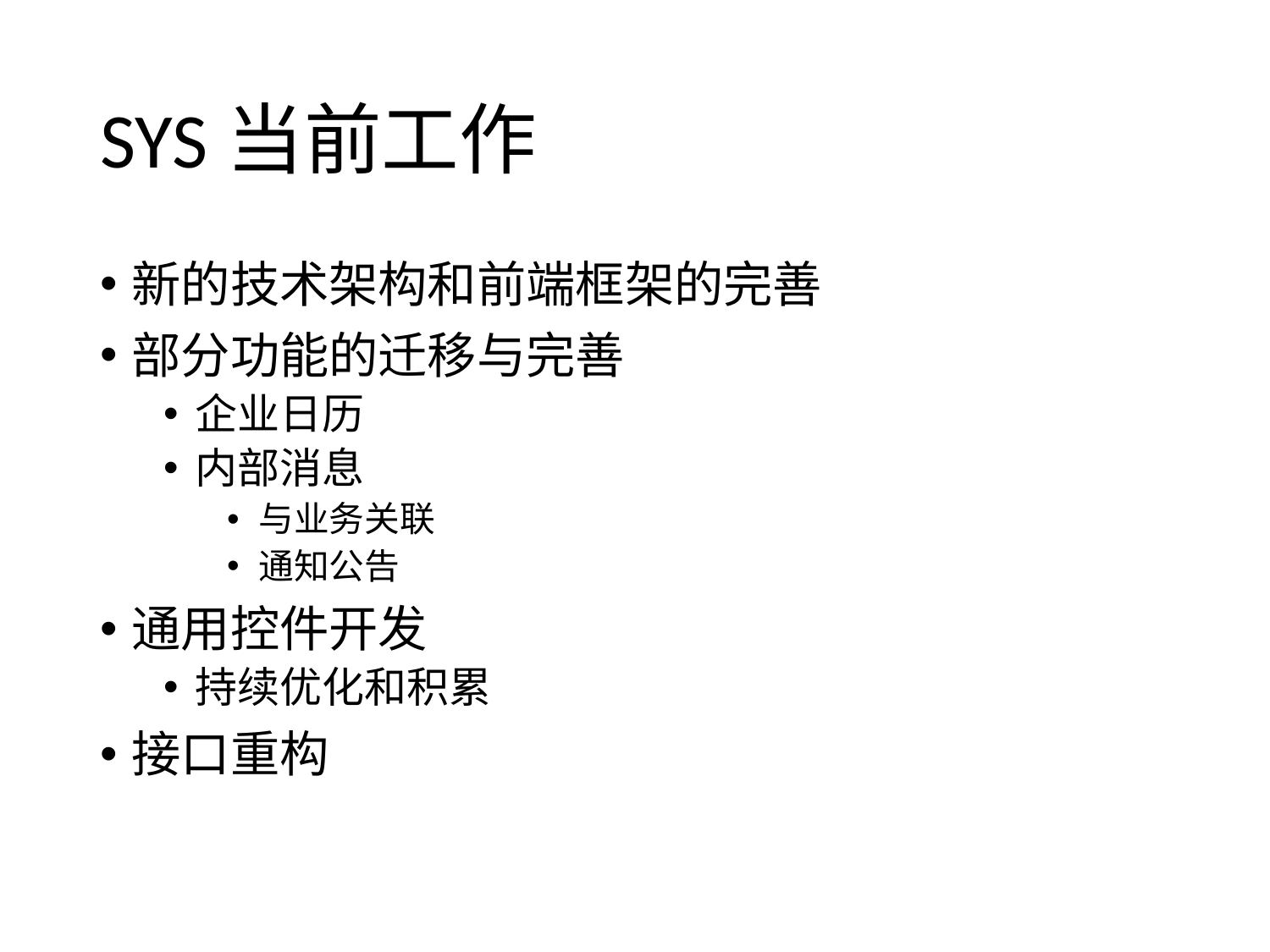

# SYS当前工作
新的技术架构和前端框架的完善
部分功能的迁移与完善
企业日历
内部消息
与业务关联
通知公告
通用控件开发
持续优化和积累
接口重构